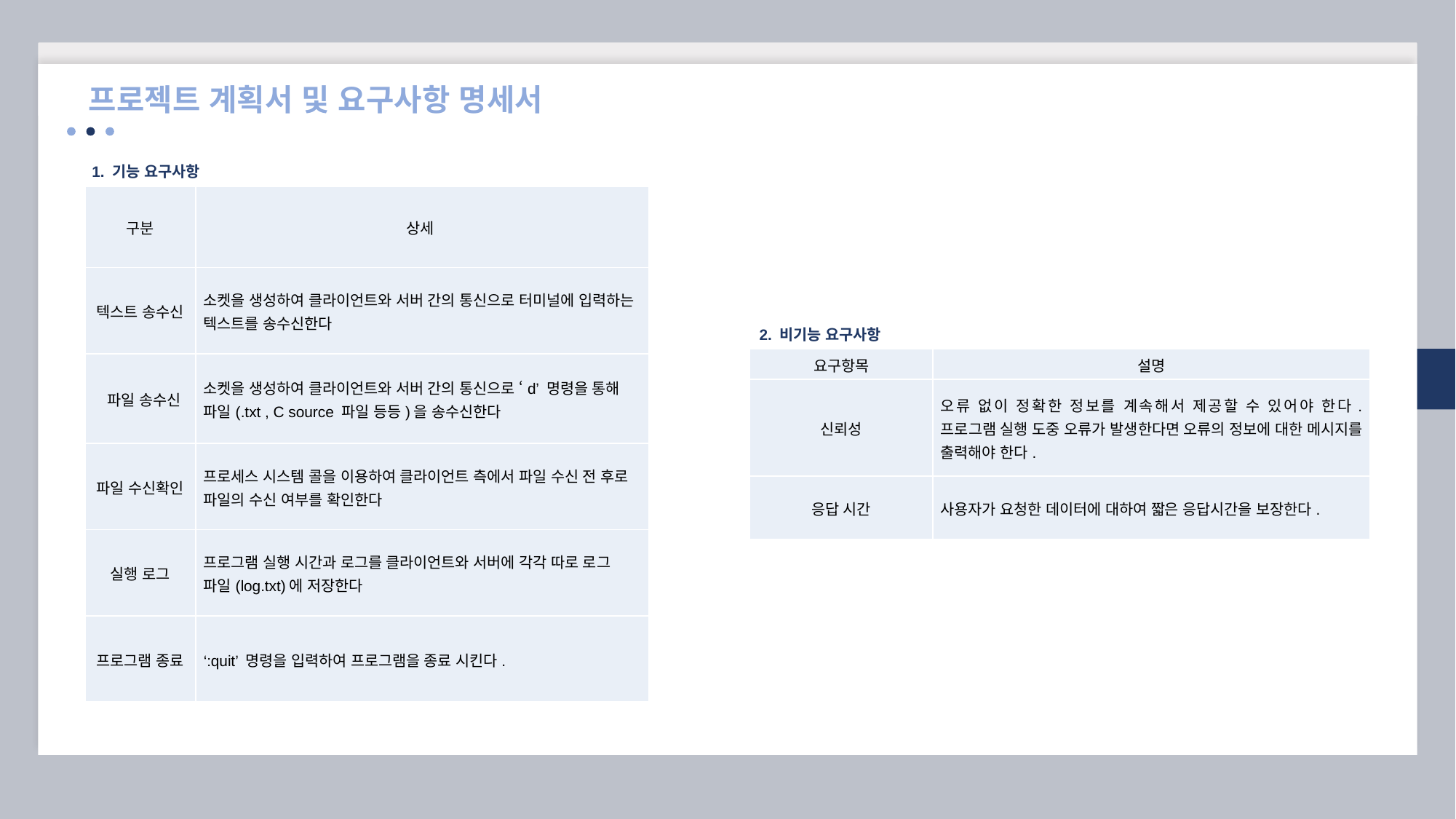

프로젝트 계획서 및 요구사항 명세서

1. 기능 요구사항
| 구분 | 상세 |
| --- | --- |
| 텍스트 송수신 | 소켓을 생성하여 클라이언트와 서버 간의 통신으로 터미널에 입력하는 텍스트를 송수신한다 |
| 파일 송수신 | 소켓을 생성하여 클라이언트와 서버 간의 통신으로 ‘d’ 명령을 통해 파일(.txt , C source 파일 등등)을 송수신한다 |
| 파일 수신확인 | 프로세스 시스템 콜을 이용하여 클라이언트 측에서 파일 수신 전 후로 파일의 수신 여부를 확인한다 |
| 실행 로그 | 프로그램 실행 시간과 로그를 클라이언트와 서버에 각각 따로 로그 파일(log.txt)에 저장한다 |
| 프로그램 종료 | ‘:quit’ 명령을 입력하여 프로그램을 종료 시킨다. |
2. 비기능 요구사항
| 요구항목 | 설명 |
| --- | --- |
| 신뢰성 | 오류 없이 정확한 정보를 계속해서 제공할 수 있어야 한다. 프로그램 실행 도중 오류가 발생한다면 오류의 정보에 대한 메시지를 출력해야 한다. |
| 응답 시간 | 사용자가 요청한 데이터에 대하여 짧은 응답시간을 보장한다. |